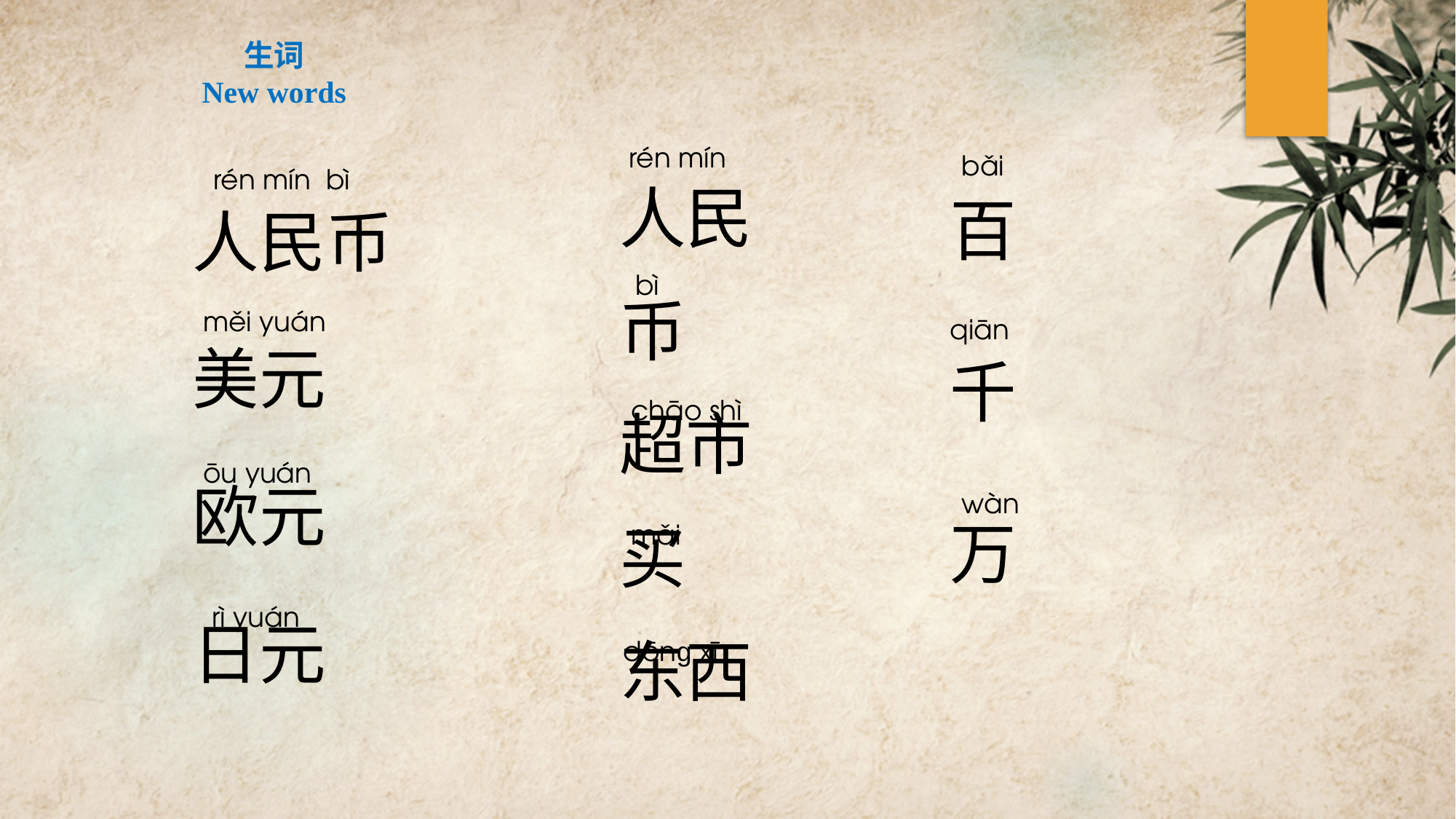

生词
New words
rén mín
百
千
万
bǎi
rén mín  bì
人民币
美元
欧元
日元
人民
币
超市
买
东西
 bì
měi yuán
qiān
chāo shì
ōu yuán
wàn
mǎi
rì yuán
dōnɡ xī